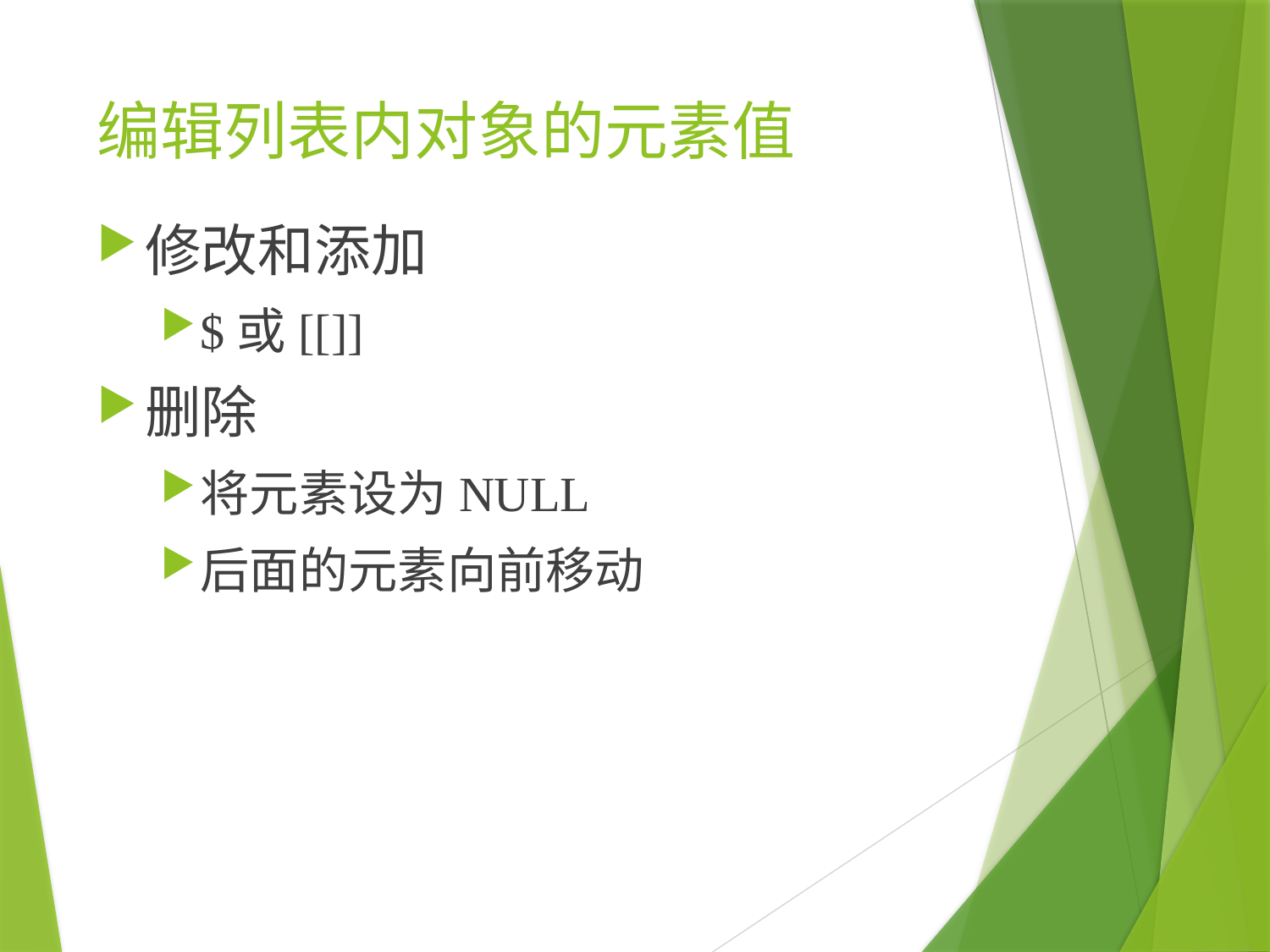

# 编辑列表内对象的元素值
修改和添加
$或[[]]
删除
将元素设为NULL
后面的元素向前移动